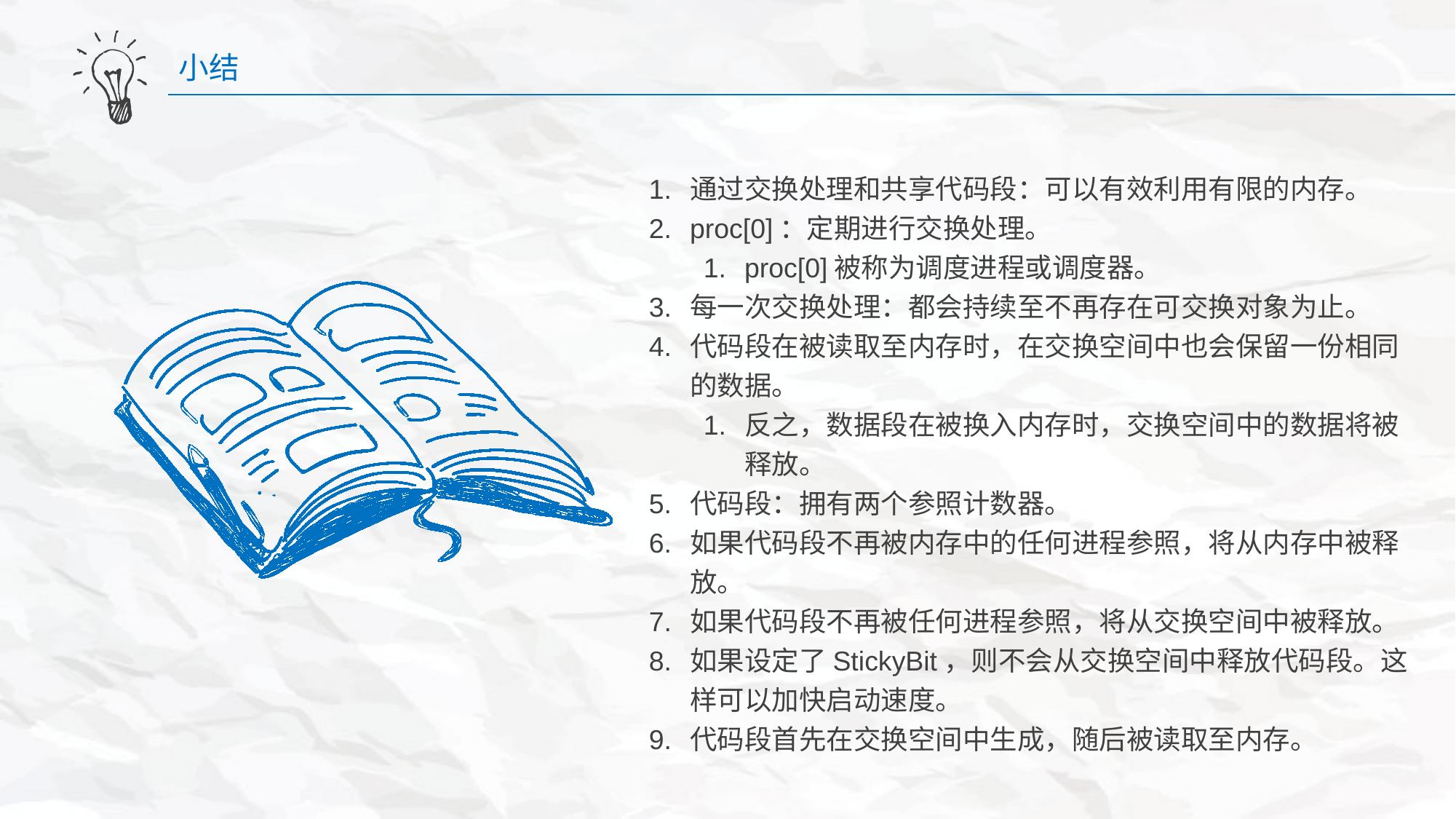

小结
通过交换处理和共享代码段：可以有效利用有限的内存。
proc[0]：定期进行交换处理。
proc[0]被称为调度进程或调度器。
每一次交换处理：都会持续至不再存在可交换对象为止。
代码段在被读取至内存时，在交换空间中也会保留一份相同的数据。
反之，数据段在被换入内存时，交换空间中的数据将被释放。
代码段：拥有两个参照计数器。
如果代码段不再被内存中的任何进程参照，将从内存中被释放。
如果代码段不再被任何进程参照，将从交换空间中被释放。
如果设定了StickyBit，则不会从交换空间中释放代码段。这样可以加快启动速度。
代码段首先在交换空间中生成，随后被读取至内存。